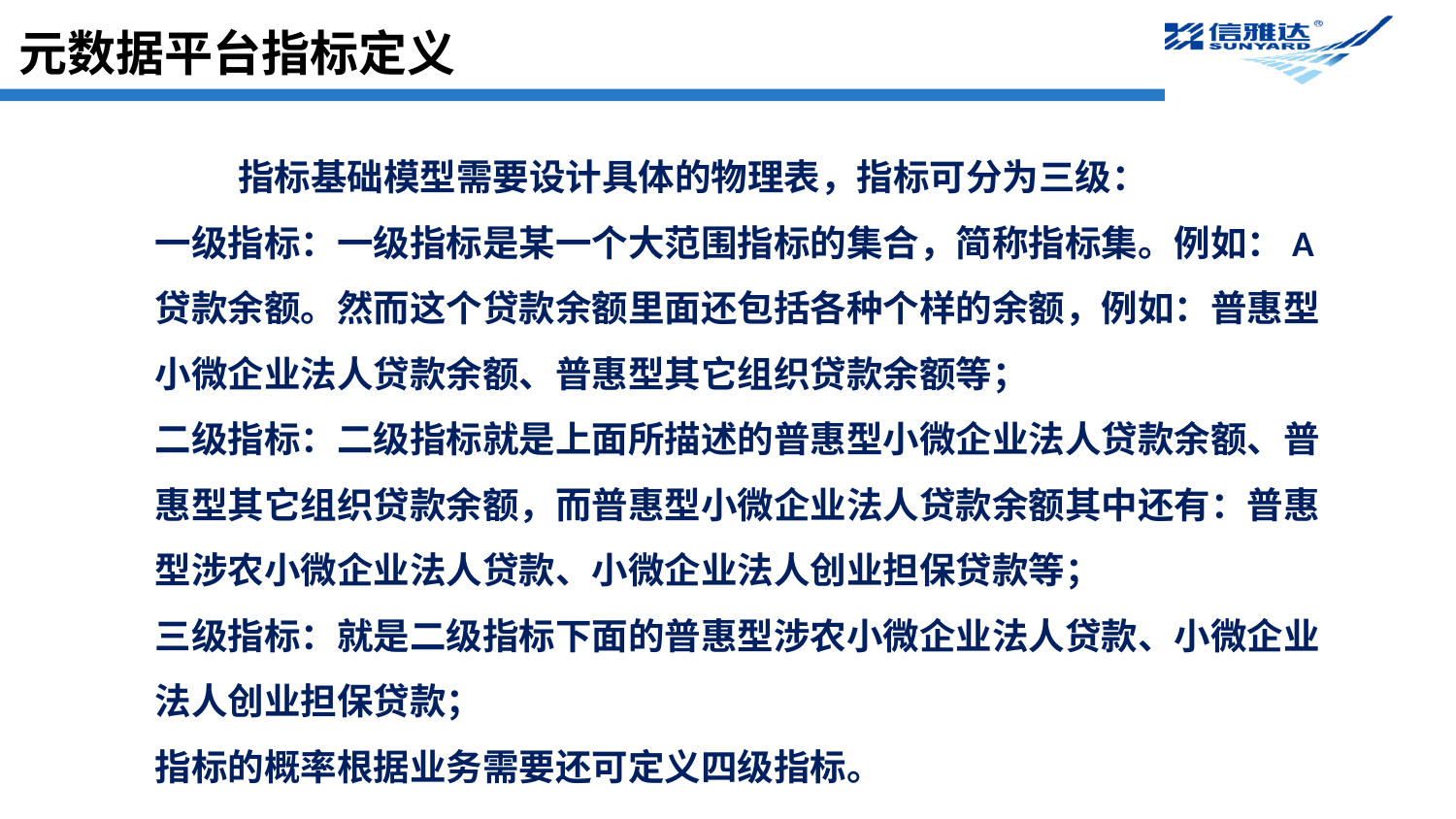

元数据平台指标定义
         指标基础模型需要设计具体的物理表，指标可分为三级：
一级指标：一级指标是某一个大范围指标的集合，简称指标集。例如：A贷款余额。然而这个贷款余额里面还包括各种个样的余额，例如：普惠型小微企业法人贷款余额、普惠型其它组织贷款余额等；
二级指标：二级指标就是上面所描述的普惠型小微企业法人贷款余额、普惠型其它组织贷款余额，而普惠型小微企业法人贷款余额其中还有：普惠型涉农小微企业法人贷款、小微企业法人创业担保贷款等；
三级指标：就是二级指标下面的普惠型涉农小微企业法人贷款、小微企业法人创业担保贷款；
指标的概率根据业务需要还可定义四级指标。